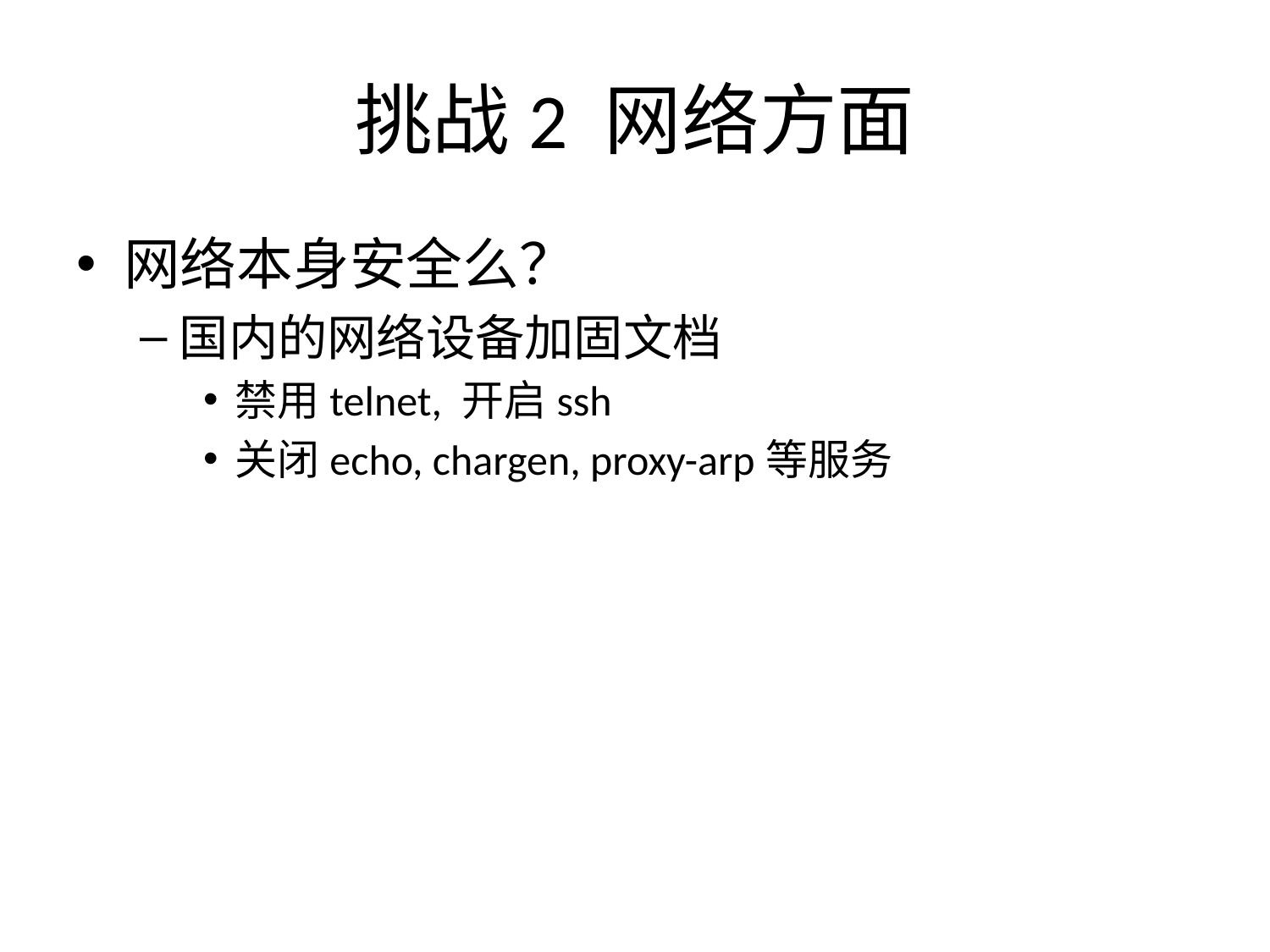

# 挑战2 网络方面
网络本身安全么？
国内的网络设备加固文档
禁用telnet, 开启ssh
关闭echo, chargen, proxy-arp等服务